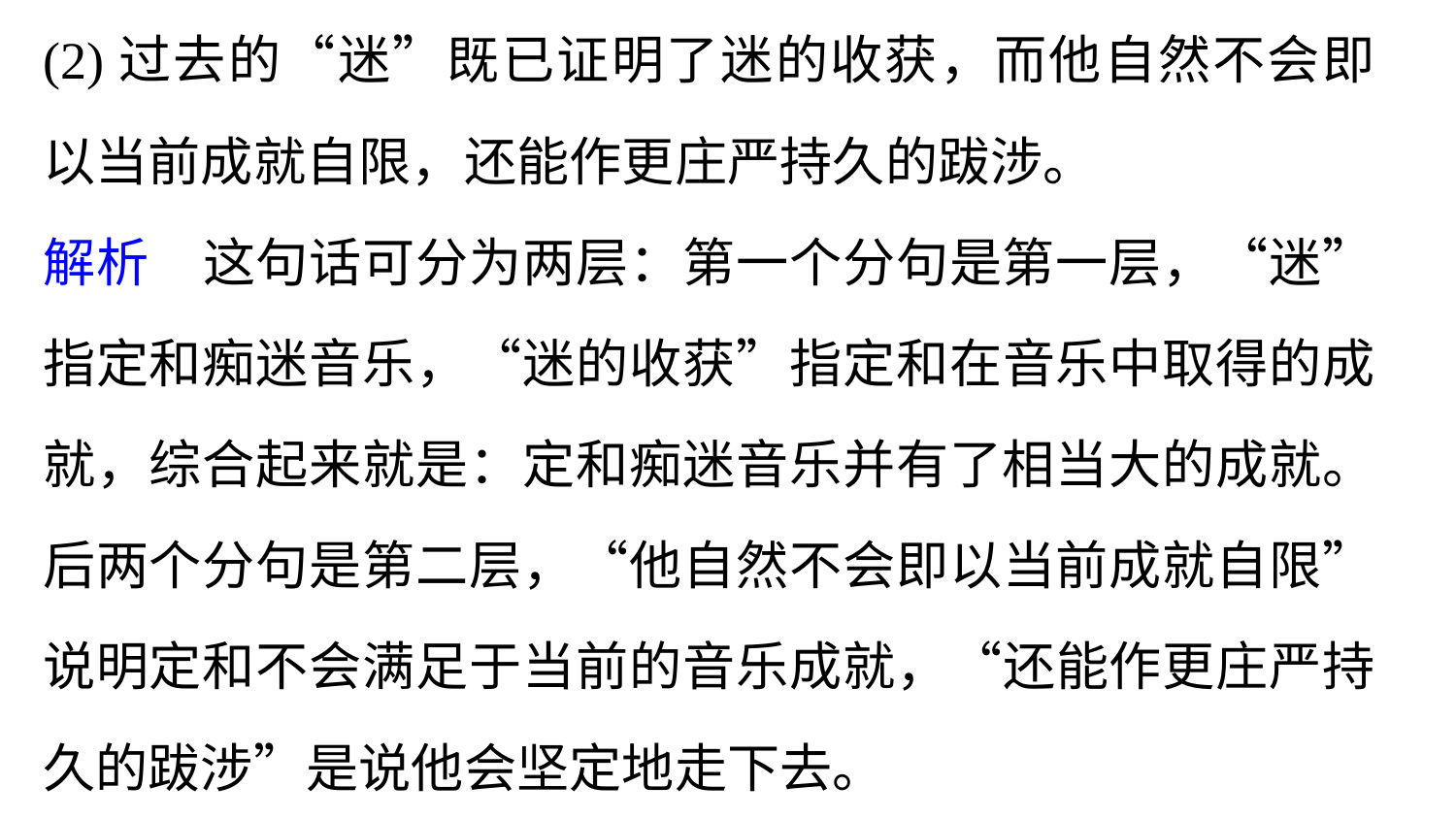

(2)过去的“迷”既已证明了迷的收获，而他自然不会即以当前成就自限，还能作更庄严持久的跋涉。
解析　这句话可分为两层：第一个分句是第一层，“迷”指定和痴迷音乐，“迷的收获”指定和在音乐中取得的成就，综合起来就是：定和痴迷音乐并有了相当大的成就。后两个分句是第二层，“他自然不会即以当前成就自限”说明定和不会满足于当前的音乐成就，“还能作更庄严持久的跋涉”是说他会坚定地走下去。